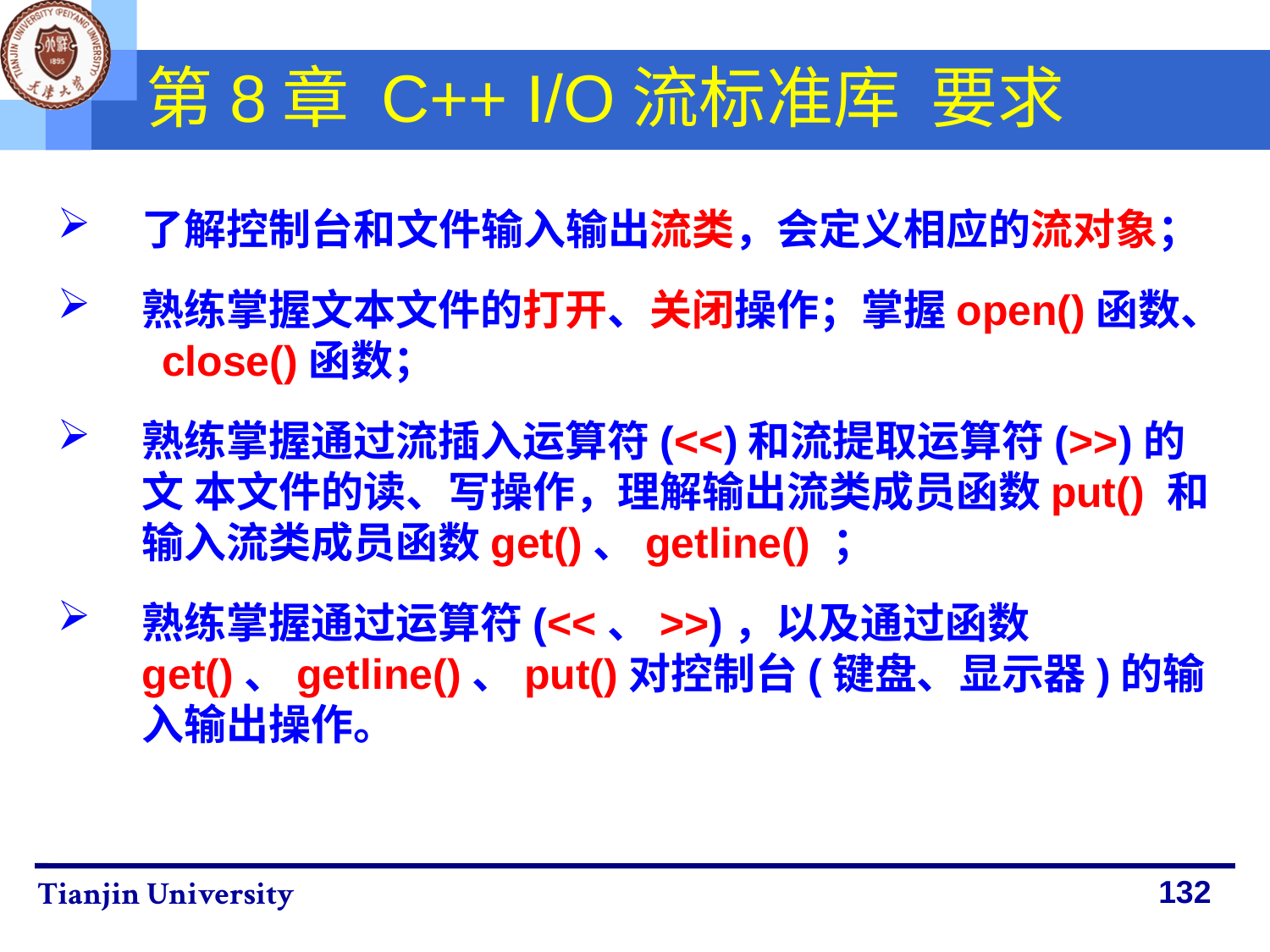

# 第8章 C++ I/O流标准库  要求
了解控制台和文件输入输出流类，会定义相应的流对象；
熟练掌握文本文件的打开、关闭操作；掌握open()函数、 close()函数；
熟练掌握通过流插入运算符(<<)和流提取运算符(>>)的文 本文件的读、写操作，理解输出流类成员函数put() 和输入流类成员函数get()、getline() ；
熟练掌握通过运算符(<<、>>)，以及通过函数get()、getline()、put()对控制台(键盘、显示器)的输入输出操作。